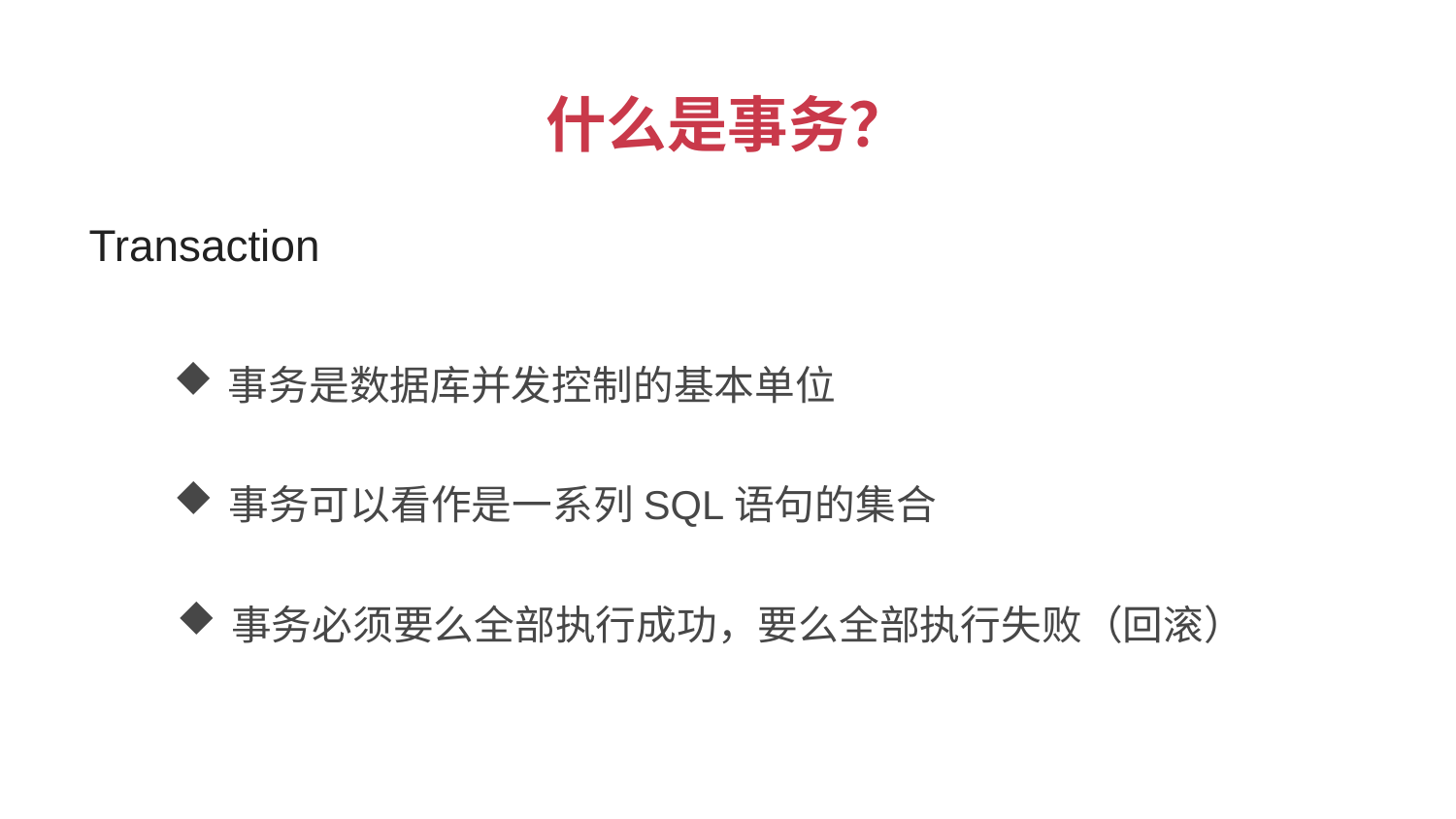

什么是事务？
Transaction
事务是数据库并发控制的基本单位
事务可以看作是一系列SQL语句的集合
事务必须要么全部执行成功，要么全部执行失败（回滚）